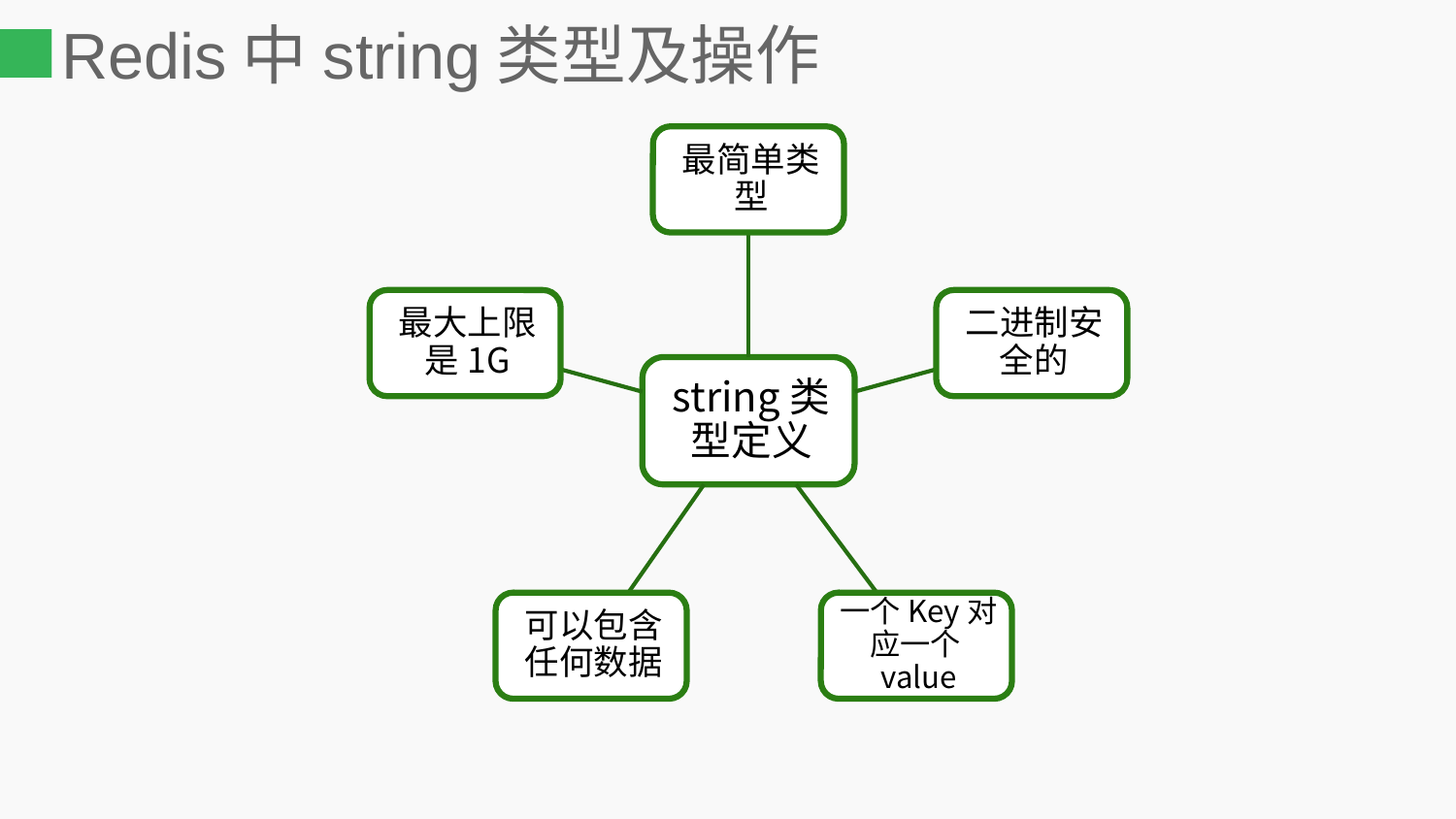

# Redis中string类型及操作
string类型定义
最简单类型
二进制安全的
一个Key对应一个value
可以包含任何数据
最大上限是1G